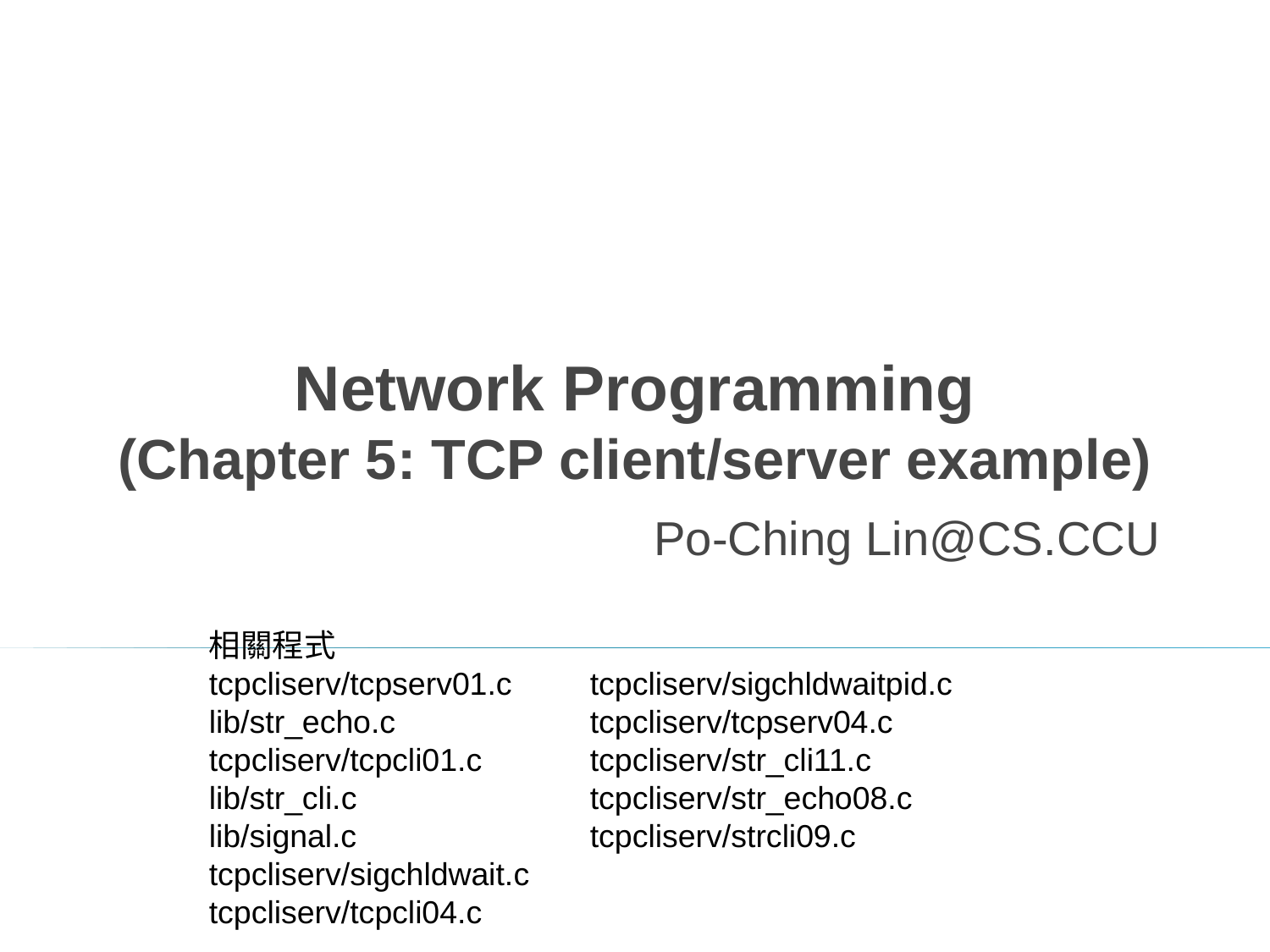

# Network Programming (Chapter 5: TCP client/server example)
Po-Ching Lin@CS.CCU
相關程式
tcpcliserv/tcpserv01.c	tcpcliserv/sigchldwaitpid.c
lib/str_echo.c		tcpcliserv/tcpserv04.c
tcpcliserv/tcpcli01.c	tcpcliserv/str_cli11.c
lib/str_cli.c		tcpcliserv/str_echo08.c
lib/signal.c		tcpcliserv/strcli09.c
tcpcliserv/sigchldwait.c
tcpcliserv/tcpcli04.c